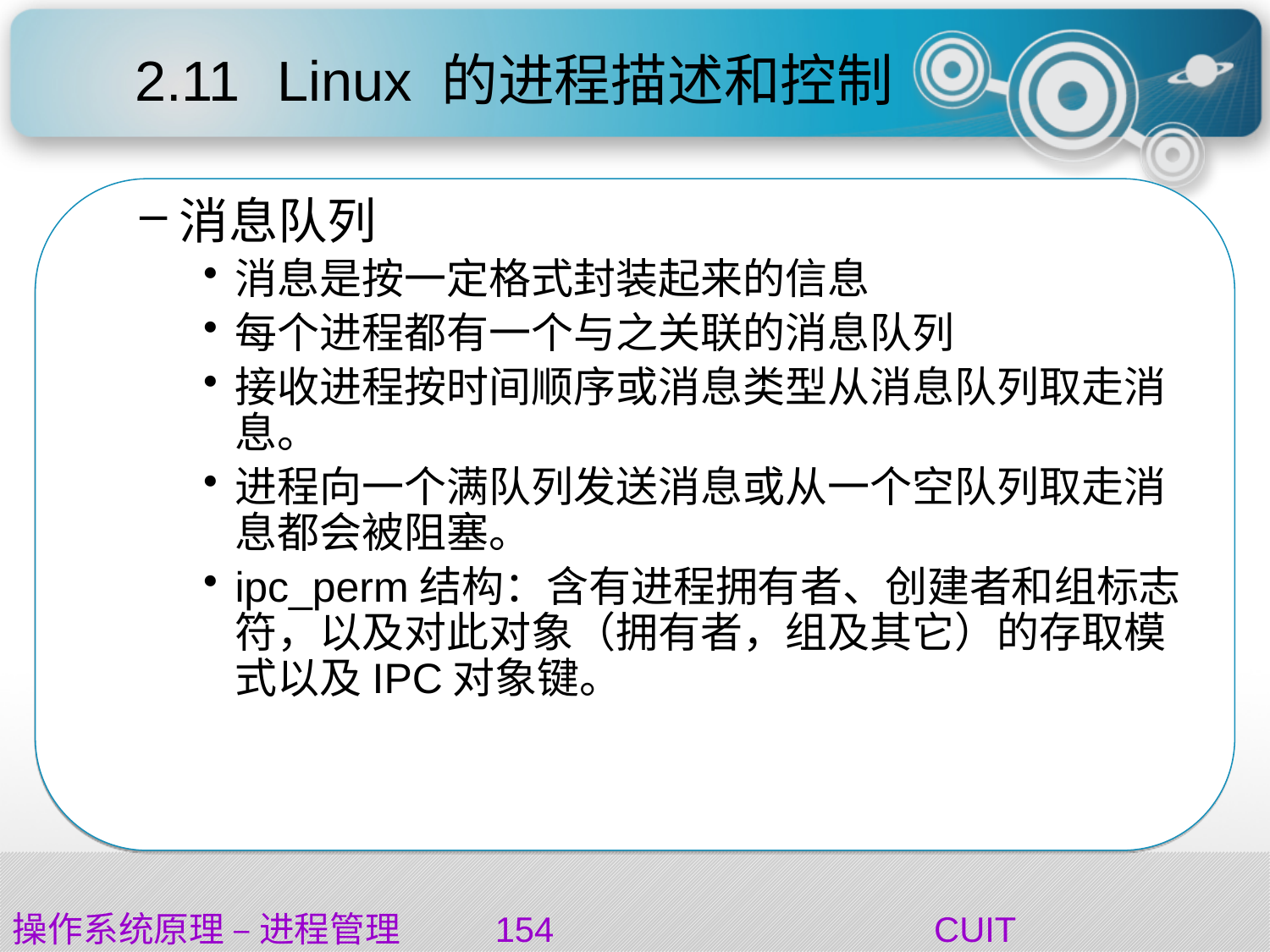

# 2.11	 Linux 的进程描述和控制
消息队列
消息是按一定格式封装起来的信息
每个进程都有一个与之关联的消息队列
接收进程按时间顺序或消息类型从消息队列取走消息。
进程向一个满队列发送消息或从一个空队列取走消息都会被阻塞。
ipc_perm结构：含有进程拥有者、创建者和组标志符，以及对此对象（拥有者，组及其它）的存取模式以及IPC对象键。